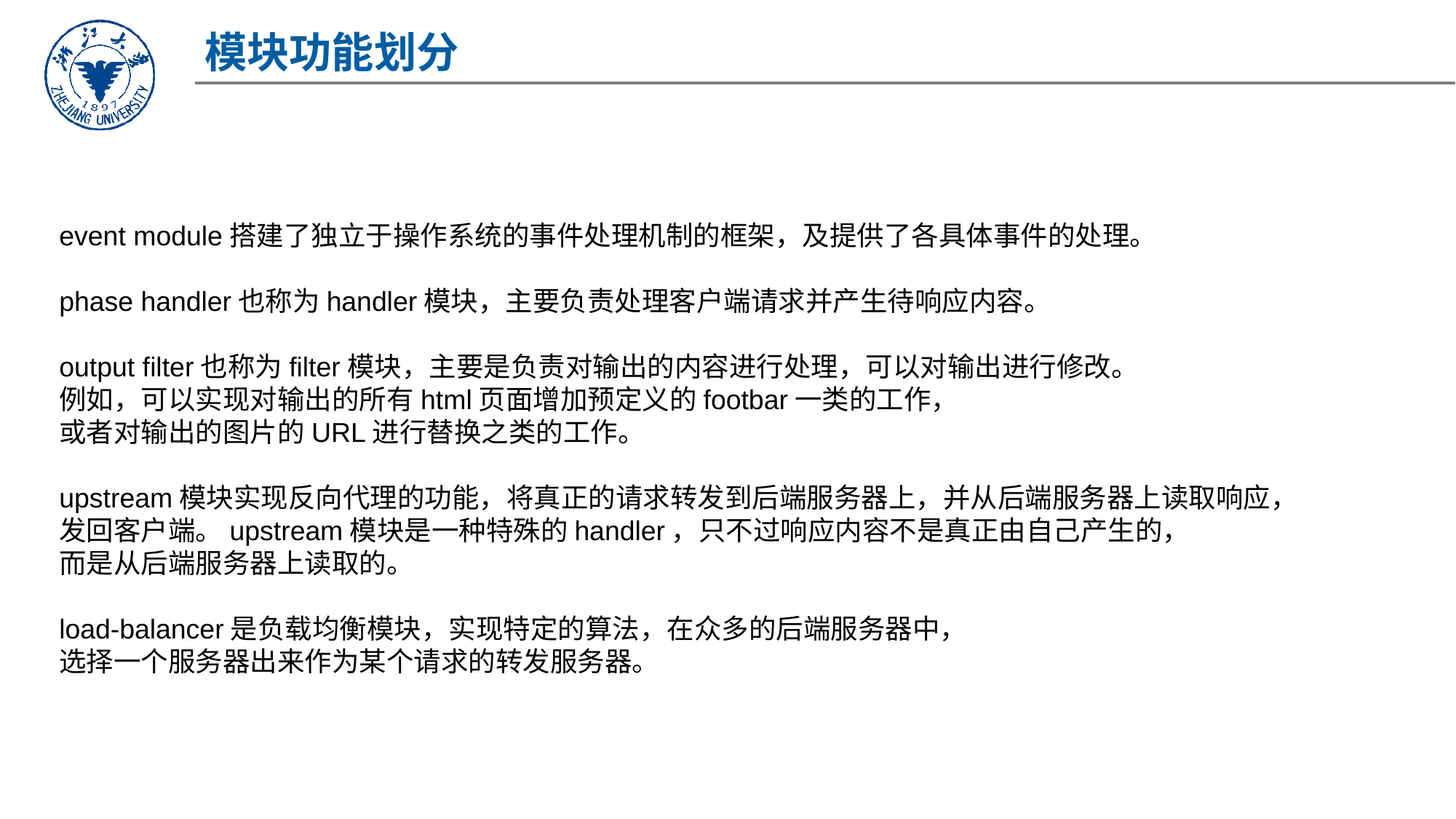

模块功能划分

event module搭建了独立于操作系统的事件处理机制的框架，及提供了各具体事件的处理。

phase handler也称为handler模块，主要负责处理客户端请求并产生待响应内容。

output filter也称为filter模块，主要是负责对输出的内容进行处理，可以对输出进行修改。
例如，可以实现对输出的所有html页面增加预定义的footbar一类的工作，
或者对输出的图片的URL进行替换之类的工作。

upstream模块实现反向代理的功能，将真正的请求转发到后端服务器上，并从后端服务器上读取响应，
发回客户端。upstream模块是一种特殊的handler，只不过响应内容不是真正由自己产生的，
而是从后端服务器上读取的。

load-balancer是负载均衡模块，实现特定的算法，在众多的后端服务器中，
选择一个服务器出来作为某个请求的转发服务器。